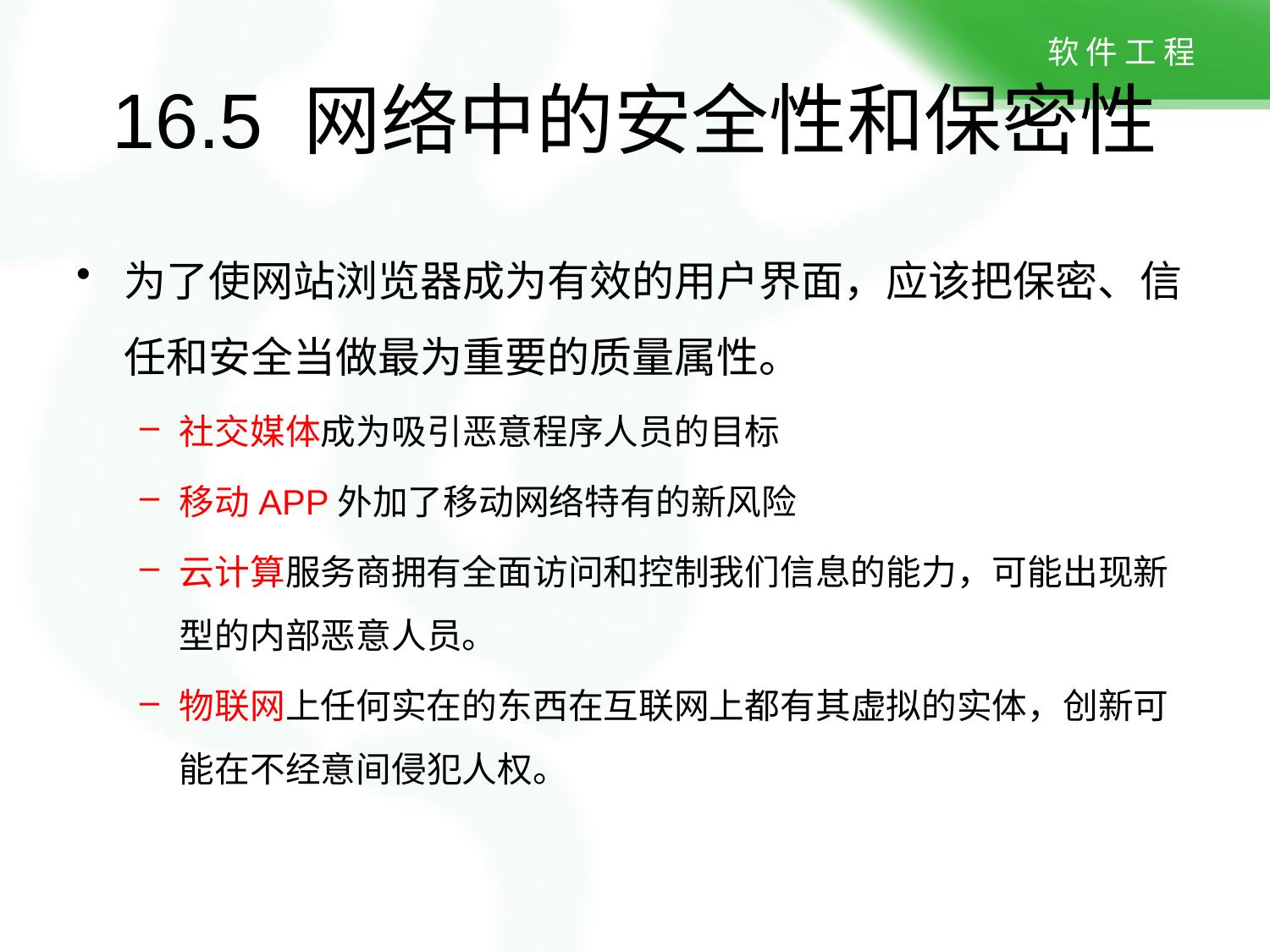

# 16.5 网络中的安全性和保密性
为了使网站浏览器成为有效的用户界面，应该把保密、信任和安全当做最为重要的质量属性。
社交媒体成为吸引恶意程序人员的目标
移动APP外加了移动网络特有的新风险
云计算服务商拥有全面访问和控制我们信息的能力，可能出现新型的内部恶意人员。
物联网上任何实在的东西在互联网上都有其虚拟的实体，创新可能在不经意间侵犯人权。